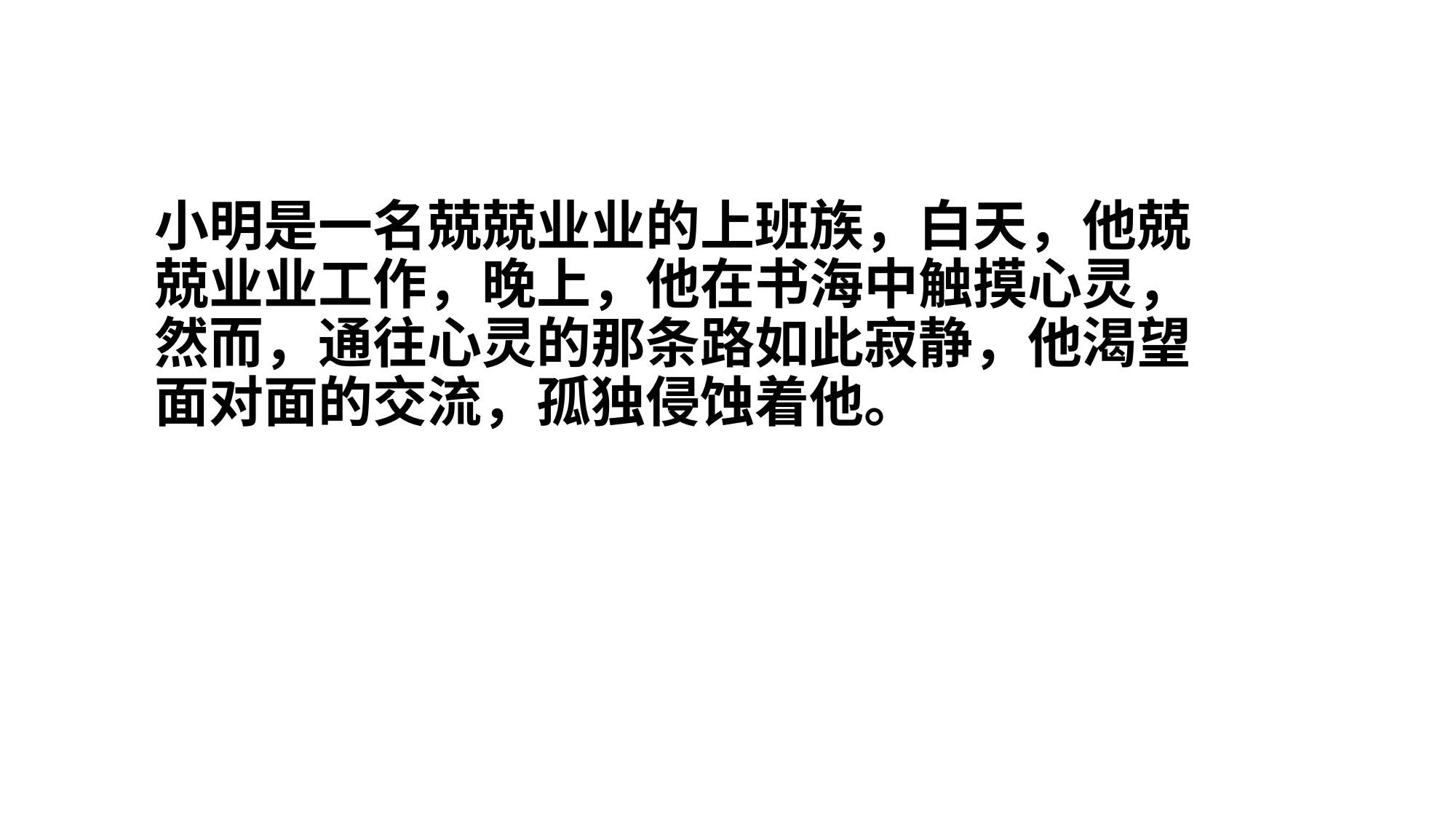

小明是一名兢兢业业的上班族，白天，他兢兢业业工作，晚上，他在书海中触摸心灵，然而，通往心灵的那条路如此寂静，他渴望面对面的交流，孤独侵蚀着他。